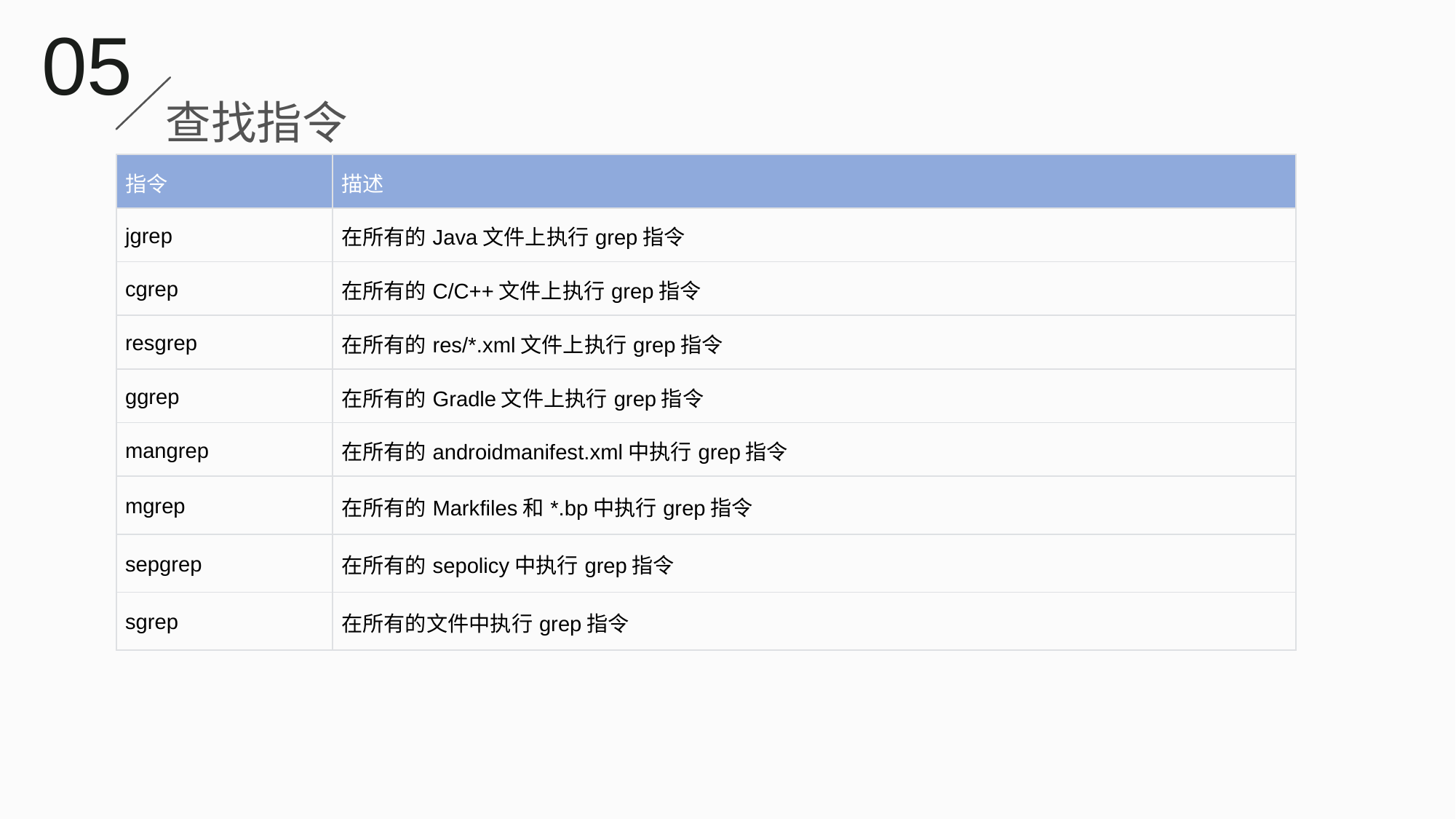

05
查找指令
| 指令 | 描述 |
| --- | --- |
| jgrep | 在所有的Java文件上执行grep指令 |
| cgrep | 在所有的C/C++文件上执行grep指令 |
| resgrep | 在所有的res/\*.xml文件上执行grep指令 |
| ggrep | 在所有的Gradle文件上执行grep指令 |
| mangrep | 在所有的androidmanifest.xml中执行grep指令 |
| mgrep | 在所有的Markfiles和\*.bp中执行grep指令 |
| sepgrep | 在所有的sepolicy中执行grep指令 |
| sgrep | 在所有的文件中执行grep指令 |